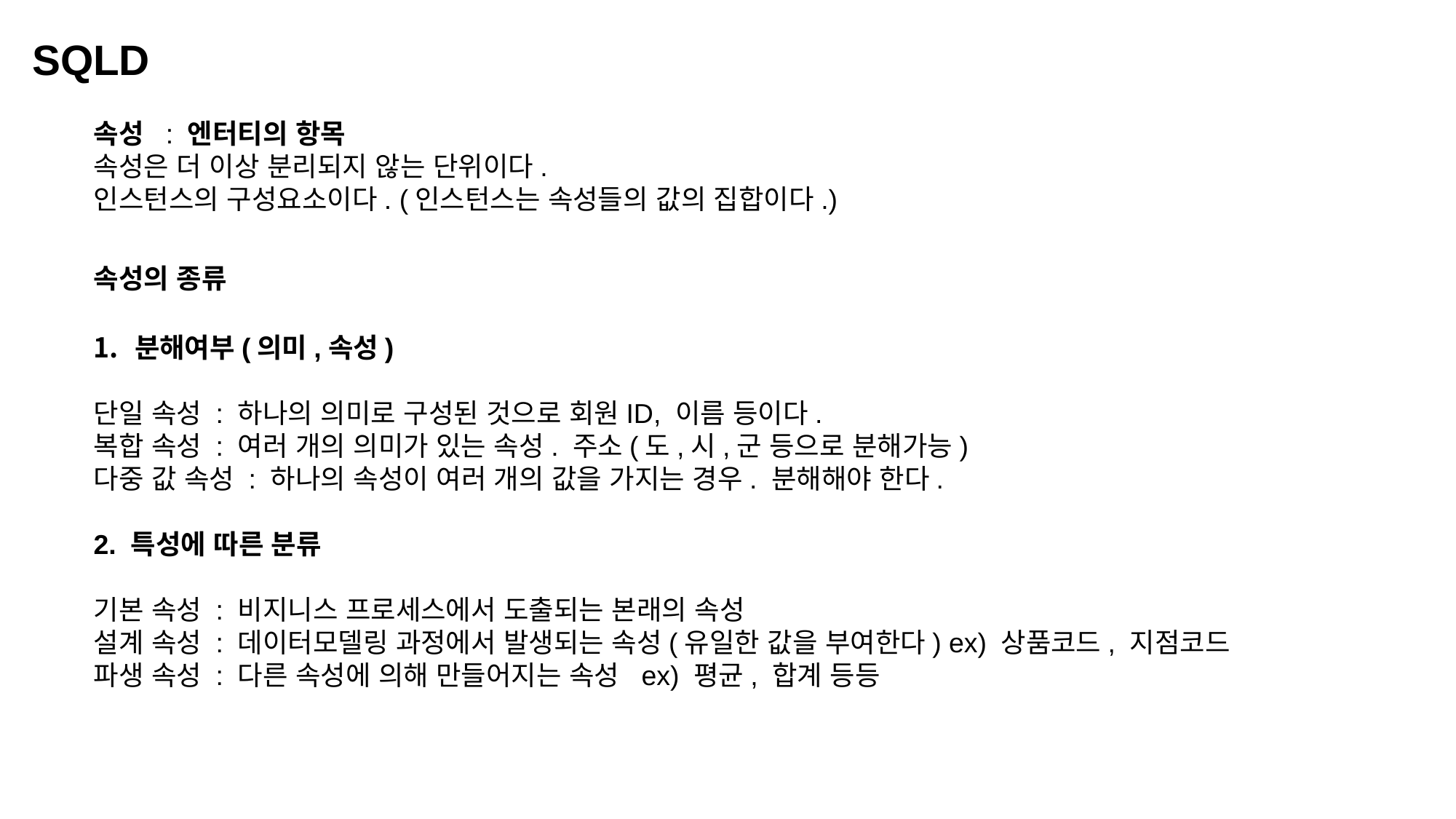

SQLD
속성  : 엔터티의 항목
속성은 더 이상 분리되지 않는 단위이다.
인스턴스의 구성요소이다. (인스턴스는 속성들의 값의 집합이다.)
속성의 종류

분해여부(의미,속성)

단일 속성 : 하나의 의미로 구성된 것으로 회원ID, 이름 등이다.
복합 속성 : 여러 개의 의미가 있는 속성. 주소(도,시,군 등으로 분해가능)
다중 값 속성 : 하나의 속성이 여러 개의 값을 가지는 경우. 분해해야 한다.

2. 특성에 따른 분류

기본 속성 : 비지니스 프로세스에서 도출되는 본래의 속성
설계 속성 : 데이터모델링 과정에서 발생되는 속성(유일한 값을 부여한다) ex) 상품코드, 지점코드
파생 속성 : 다른 속성에 의해 만들어지는 속성  ex) 평균, 합계 등등